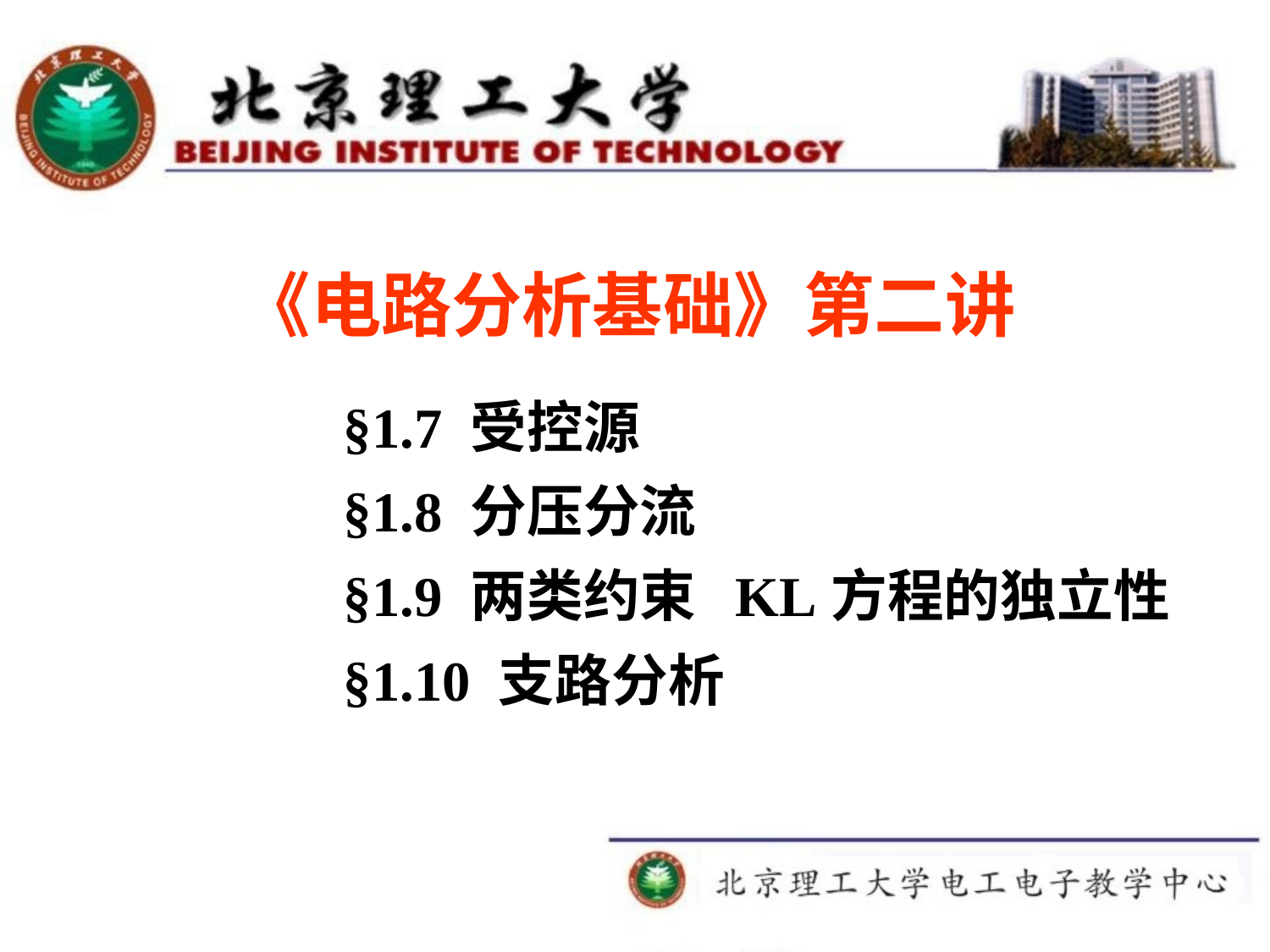

《电路分析基础》第二讲
§1.7 受控源
§1.8 分压分流
§1.9 两类约束  KL方程的独立性
§1.10 支路分析